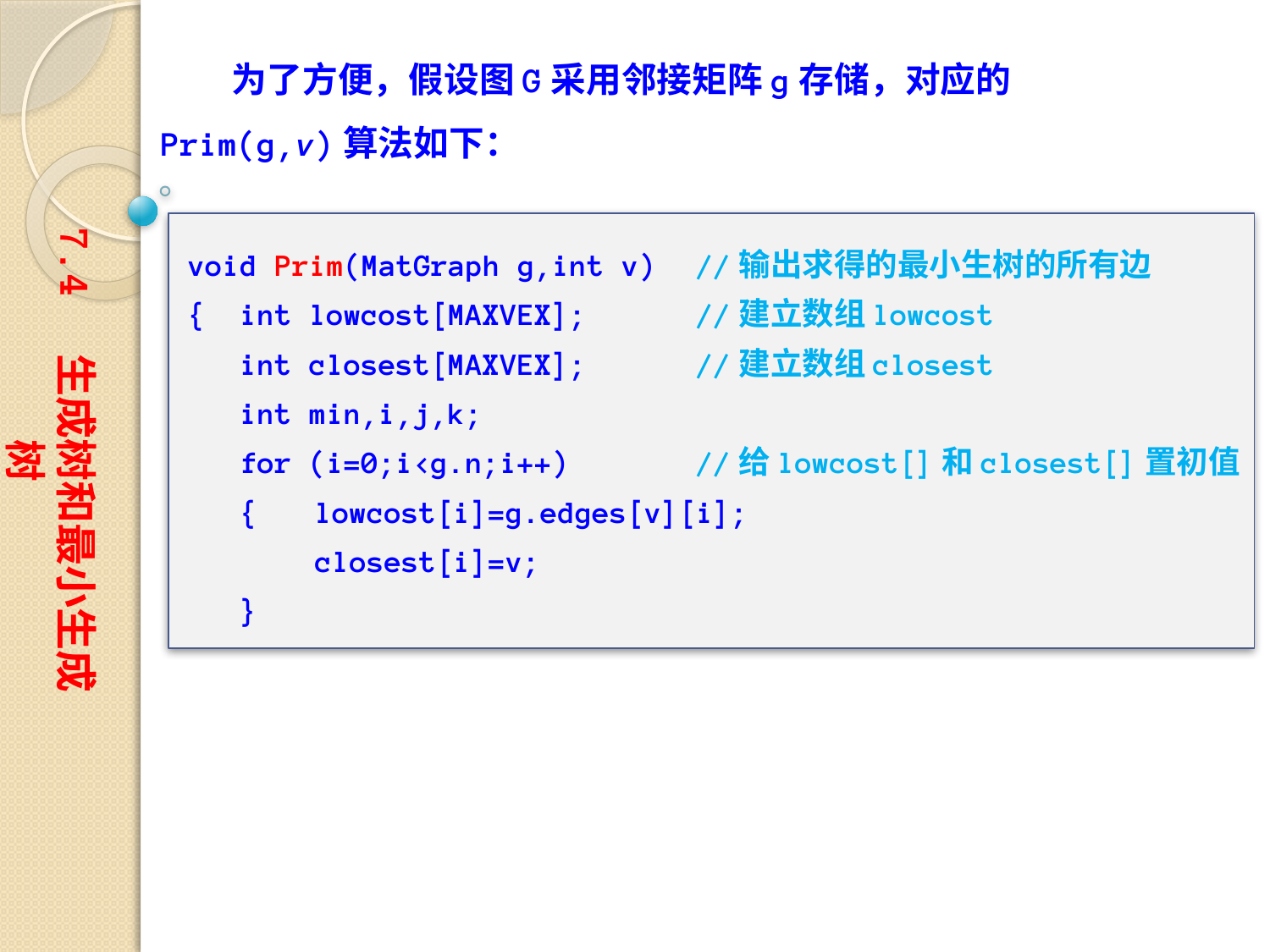

为了方便，假设图G采用邻接矩阵g存储，对应的Prim(g,v)算法如下：
7.4  生成树和最小生成树
void Prim(MatGraph g,int v)	//输出求得的最小生树的所有边
{  int lowcost[MAXVEX];	//建立数组lowcost
   int closest[MAXVEX];	//建立数组closest
   int min,i,j,k;
   for (i=0;i<g.n;i++)	//给lowcost[]和closest[]置初值
   {	lowcost[i]=g.edges[v][i];
	closest[i]=v;
   }